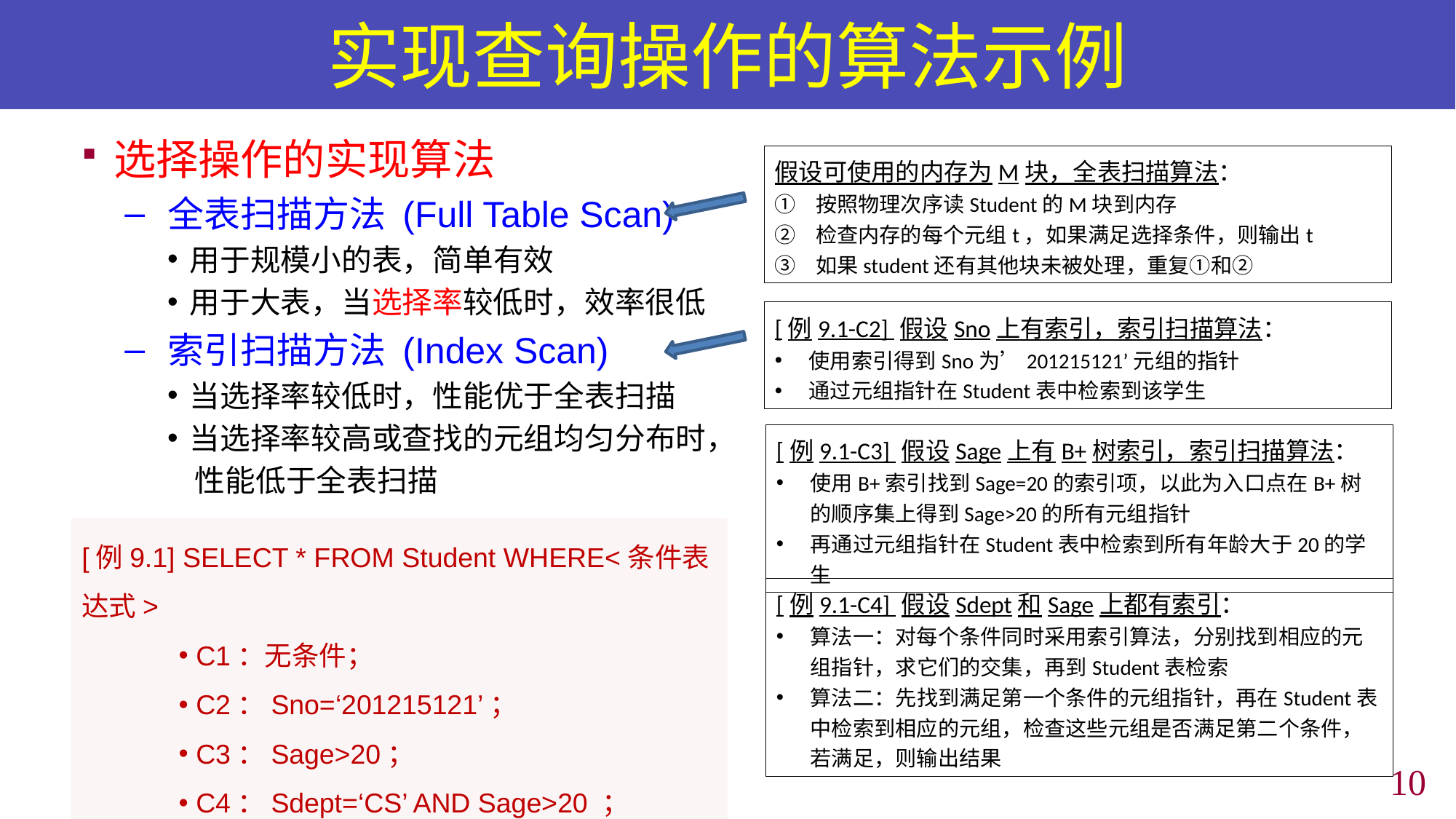

# 实现查询操作的算法示例
选择操作的实现算法
全表扫描方法 (Full Table Scan)
用于规模小的表，简单有效
用于大表，当选择率较低时，效率很低
索引扫描方法 (Index Scan)
当选择率较低时，性能优于全表扫描
当选择率较高或查找的元组均匀分布时，
   性能低于全表扫描
假设可使用的内存为M块，全表扫描算法：
按照物理次序读Student的M块到内存
检查内存的每个元组t，如果满足选择条件，则输出t
如果student还有其他块未被处理，重复①和②

[例9.1-C2] 假设Sno上有索引，索引扫描算法：
使用索引得到Sno为’201215121’元组的指针
通过元组指针在Student表中检索到该学生

[例9.1-C3] 假设Sage上有B+树索引，索引扫描算法：
使用B+索引找到Sage=20的索引项，以此为入口点在B+树的顺序集上得到Sage>20的所有元组指针
再通过元组指针在Student表中检索到所有年龄大于20的学生
[例9.1] SELECT * FROM Student WHERE<条件表达式>
 C1：无条件；
 C2：Sno=‘201215121’；
 C3：Sage>20；
 C4：Sdept=‘CS’ AND Sage>20 ；
[例9.1-C4] 假设Sdept和Sage上都有索引：
算法一：对每个条件同时采用索引算法，分别找到相应的元组指针，求它们的交集，再到Student表检索
算法二：先找到满足第一个条件的元组指针，再在Student表中检索到相应的元组，检查这些元组是否满足第二个条件，若满足，则输出结果
10